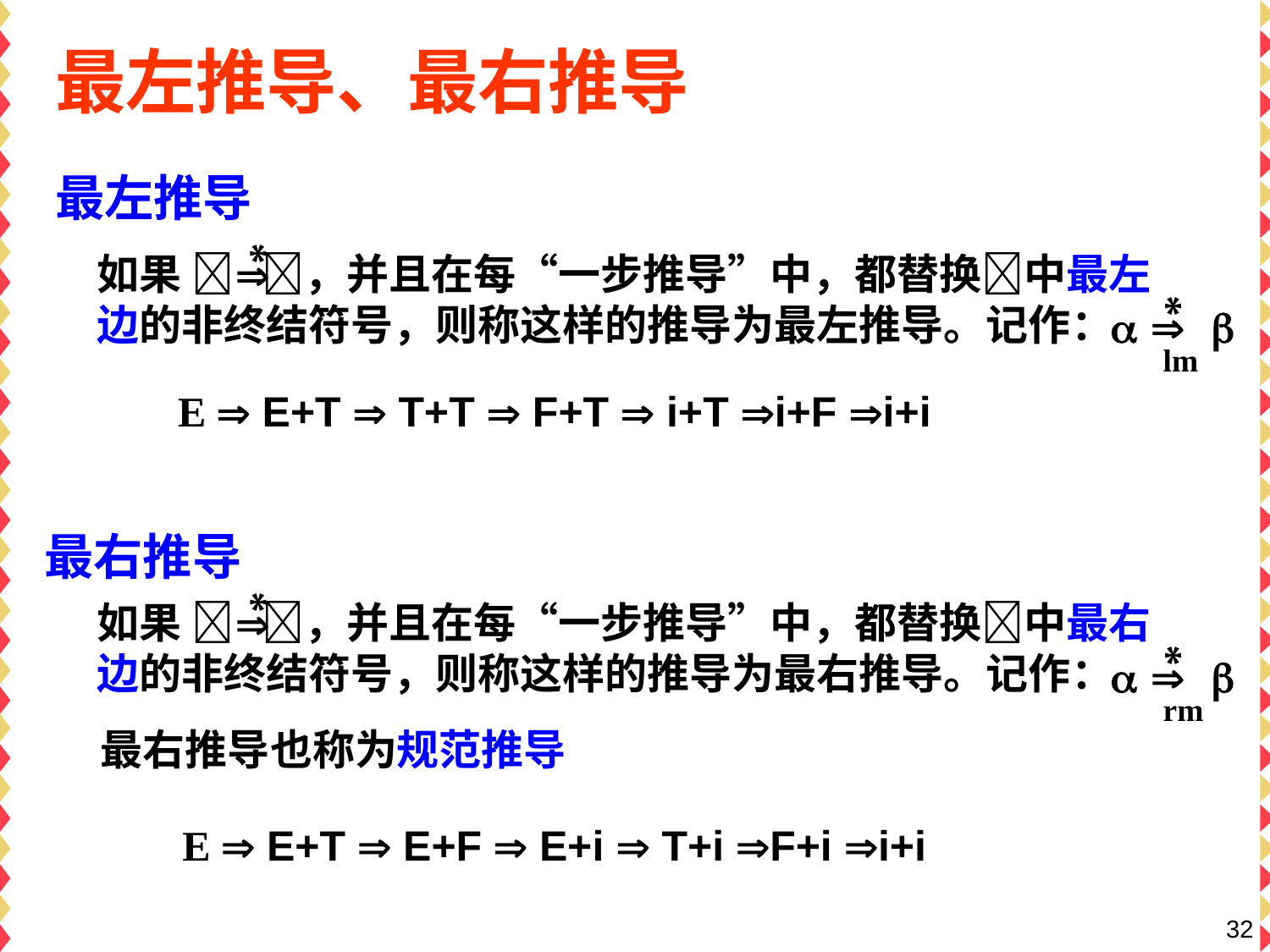

最左推导、最右推导
# 最左推导
如果 α   β，并且在每“一步推导”中，都替换α中最左边的非终结符号，则称这样的推导为最左推导。记作：
*⇑
α       β
*⇑
lm
E ⇒ E+T ⇒ T+T ⇒ F+T ⇒ i+T ⇒i+F ⇒i+i
最右推导
如果 α   β，并且在每“一步推导”中，都替换α中最右边的非终结符号，则称这样的推导为最右推导。记作：
*⇑
α       β
*⇑
rm
最右推导也称为规范推导
E ⇒ E+T ⇒ E+F ⇒ E+i ⇒ T+i ⇒F+i ⇒i+i
32